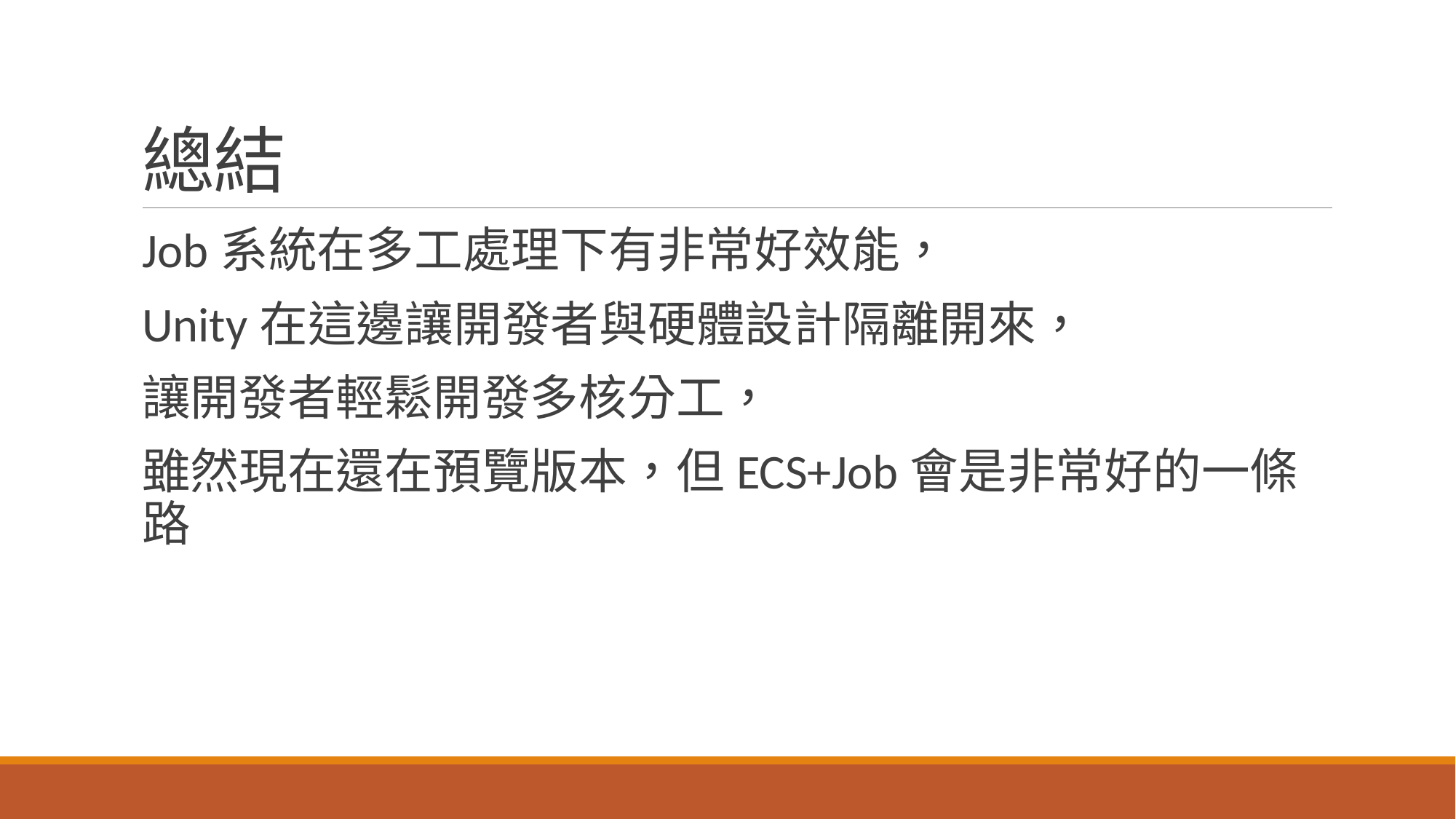

# 總結
Job系統在多工處理下有非常好效能，
Unity在這邊讓開發者與硬體設計隔離開來，
讓開發者輕鬆開發多核分工，
雖然現在還在預覽版本，但ECS+Job會是非常好的一條路